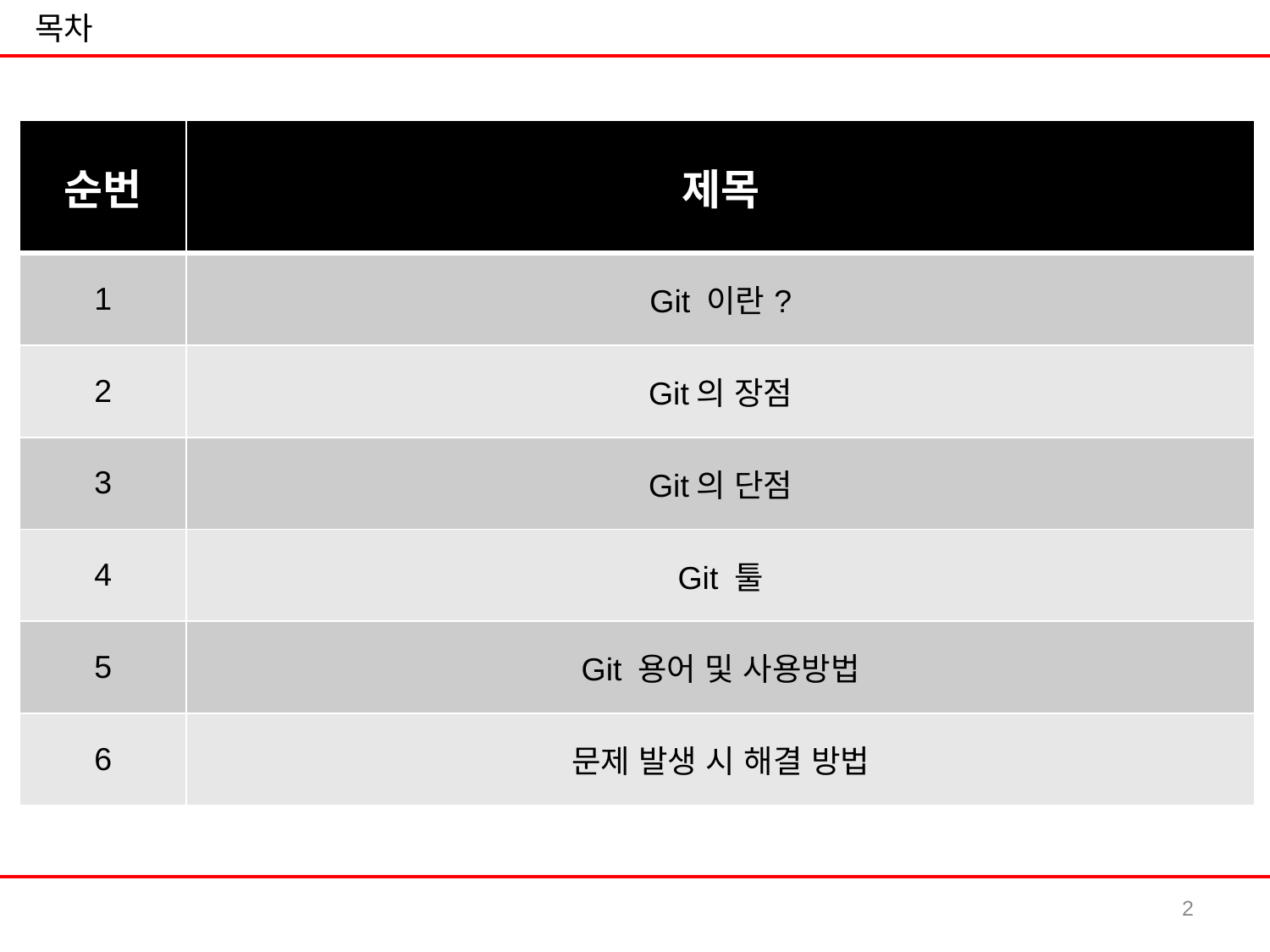

목차
| 순번 | 제목 |
| --- | --- |
| 1 | Git 이란? |
| 2 | Git의 장점 |
| 3 | Git의 단점 |
| 4 | Git 툴 |
| 5 | Git 용어 및 사용방법 |
| 6 | 문제 발생 시 해결 방법 |
2